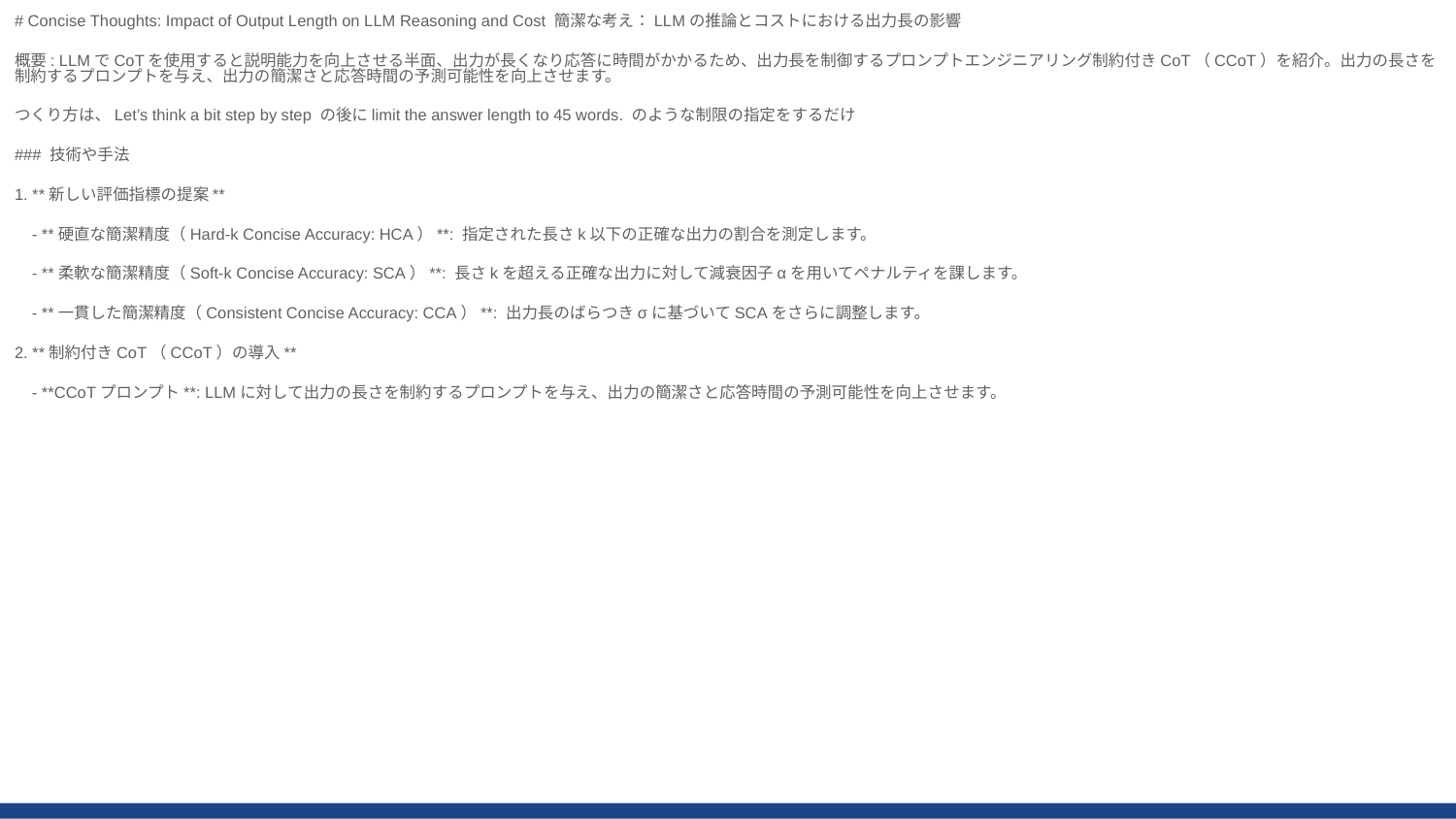

# Concise Thoughts: Impact of Output Length on LLM Reasoning and Cost 簡潔な考え：LLMの推論とコストにおける出力長の影響
概要: LLMでCoTを使用すると説明能力を向上させる半面、出力が長くなり応答に時間がかかるため、出力長を制御するプロンプトエンジニアリング制約付きCoT（CCoT）を紹介。出力の長さを制約するプロンプトを与え、出力の簡潔さと応答時間の予測可能性を向上させます。
つくり方は、Let’s think a bit step by step の後にlimit the answer length to 45 words. のような制限の指定をするだけ
### 技術や手法
1. **新しい評価指標の提案**
    - **硬直な簡潔精度（Hard-k Concise Accuracy: HCA）**: 指定された長さk以下の正確な出力の割合を測定します。
    - **柔軟な簡潔精度（Soft-k Concise Accuracy: SCA）**: 長さkを超える正確な出力に対して減衰因子αを用いてペナルティを課します。
    - **一貫した簡潔精度（Consistent Concise Accuracy: CCA）**: 出力長のばらつきσに基づいてSCAをさらに調整します。
2. **制約付きCoT（CCoT）の導入**
    - **CCoTプロンプト**: LLMに対して出力の長さを制約するプロンプトを与え、出力の簡潔さと応答時間の予測可能性を向上させます。